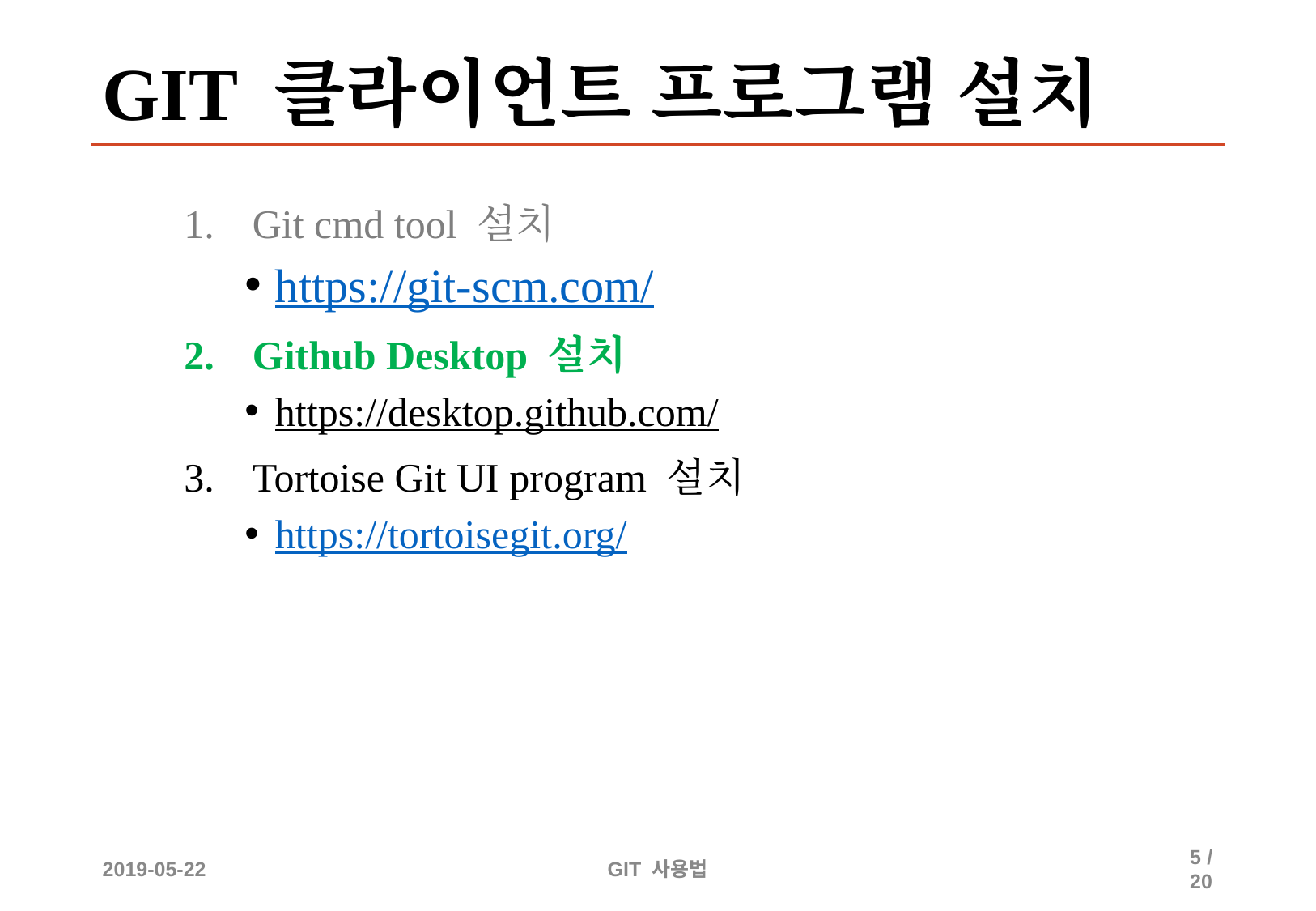

# GIT 클라이언트 프로그램 설치
Git cmd tool 설치
https://git-scm.com/
Github Desktop 설치
https://desktop.github.com/
Tortoise Git UI program 설치
https://tortoisegit.org/
2019-05-22
GIT 사용법
5 / 20